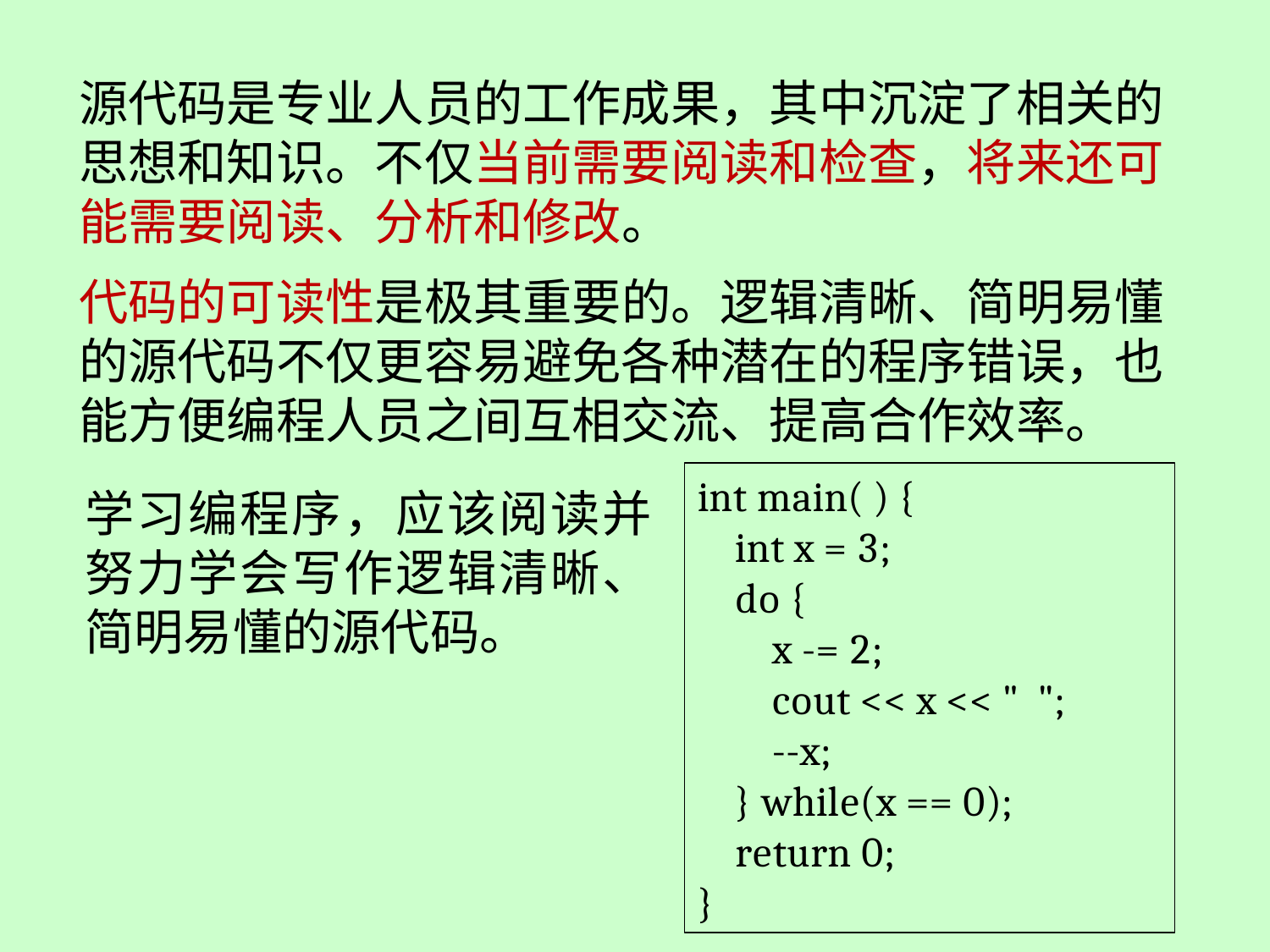

源代码是专业人员的工作成果，其中沉淀了相关的思想和知识。不仅当前需要阅读和检查，将来还可能需要阅读、分析和修改。
代码的可读性是极其重要的。逻辑清晰、简明易懂的源代码不仅更容易避免各种潜在的程序错误，也能方便编程人员之间互相交流、提高合作效率。
int main( ) {
    int x = 3;
    do {
        x -= 2;
        cout << x << "  ";
        --x;
    } while(x == 0);
    return 0;
}
学习编程序，应该阅读并努力学会写作逻辑清晰、简明易懂的源代码。
93